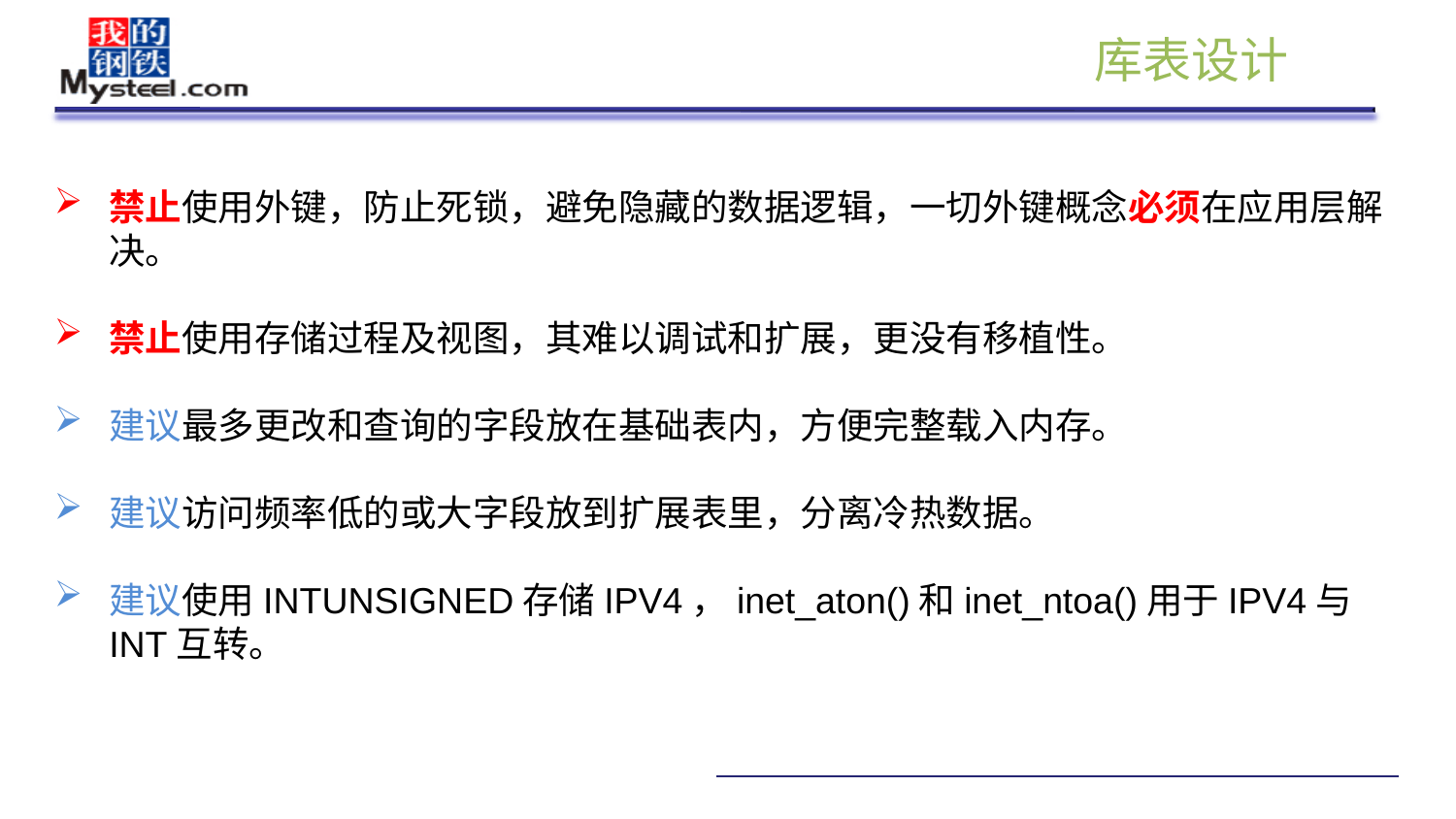

库表设计

禁止使用外键，防止死锁，避免隐藏的数据逻辑，一切外键概念必须在应用层解决。

禁止使用存储过程及视图，其难以调试和扩展，更没有移植性。

建议最多更改和查询的字段放在基础表内，方便完整载入内存。

建议访问频率低的或大字段放到扩展表里，分离冷热数据。

建议使用INTUNSIGNED存储IPV4，inet_aton()和inet_ntoa()用于IPV4与INT互转。